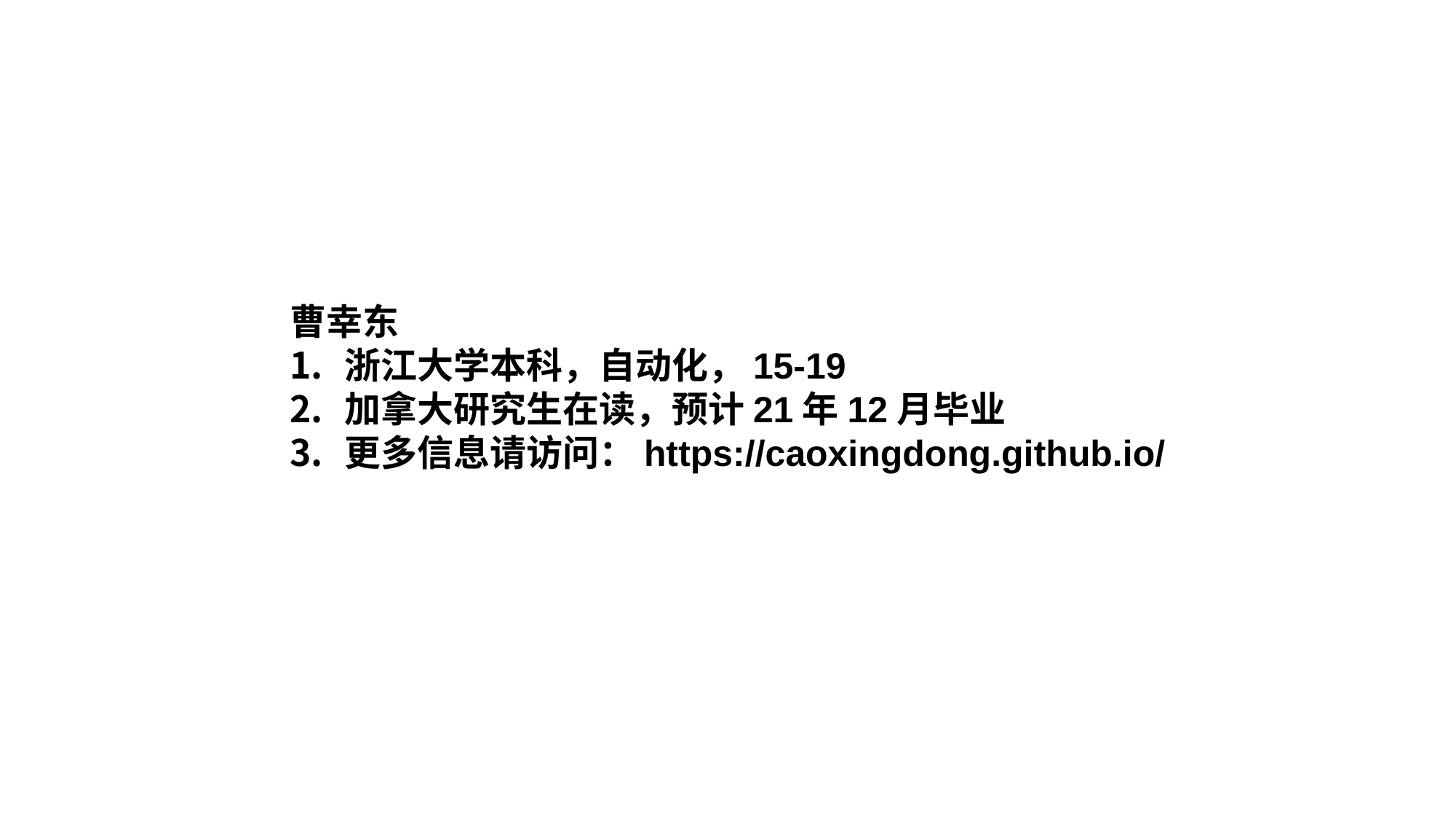

曹幸东
浙江大学本科，自动化，15-19
加拿大研究生在读，预计21年12月毕业
更多信息请访问：https://caoxingdong.github.io/